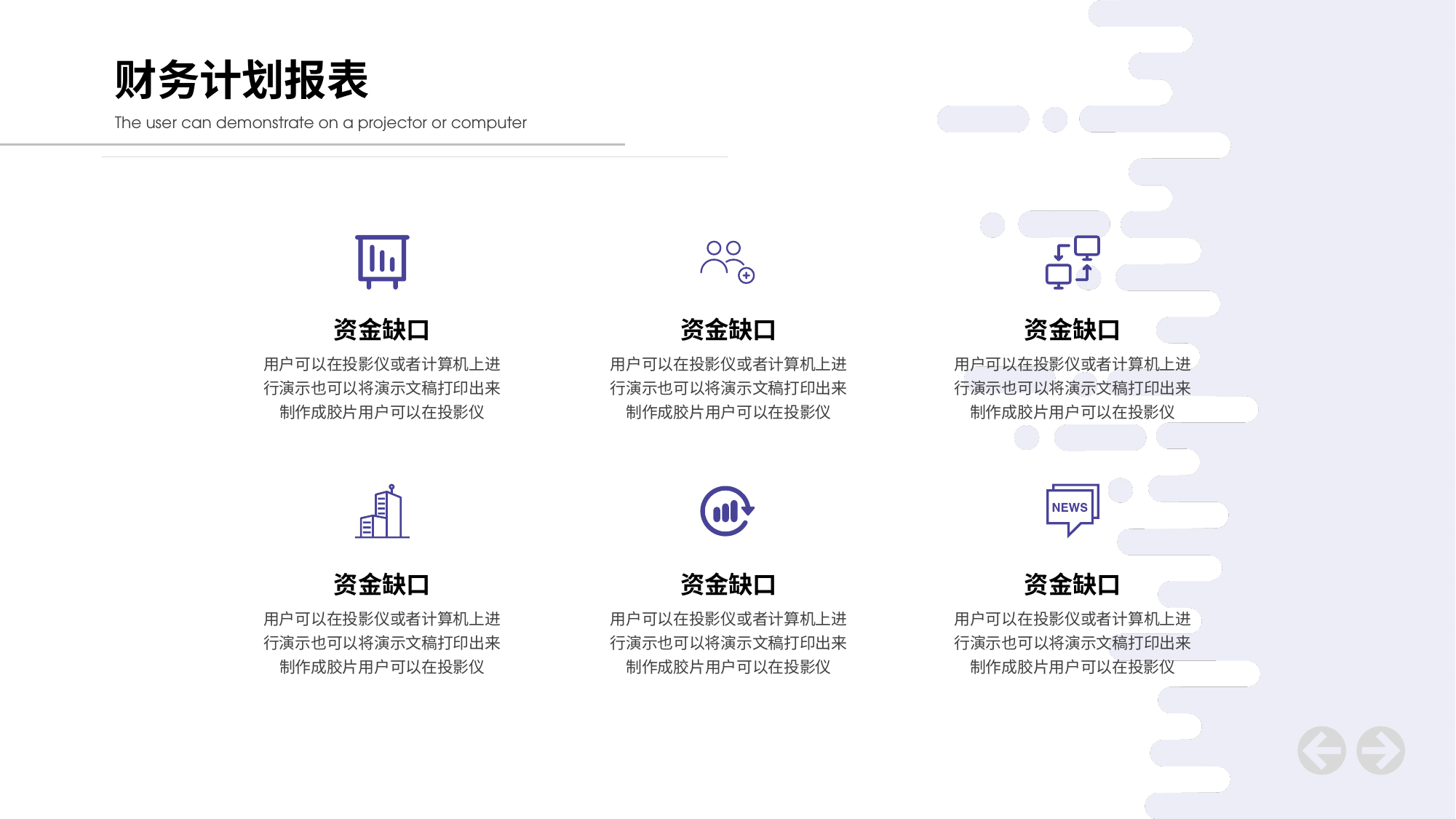

财务计划报表
The user can demonstrate on a projector or computer

资金缺口
用户可以在投影仪或者计算机上进行演示也可以将演示文稿打印出来制作成胶片用户可以在投影仪
资金缺口
用户可以在投影仪或者计算机上进行演示也可以将演示文稿打印出来制作成胶片用户可以在投影仪
资金缺口
用户可以在投影仪或者计算机上进行演示也可以将演示文稿打印出来制作成胶片用户可以在投影仪

资金缺口
用户可以在投影仪或者计算机上进行演示也可以将演示文稿打印出来制作成胶片用户可以在投影仪
资金缺口
用户可以在投影仪或者计算机上进行演示也可以将演示文稿打印出来制作成胶片用户可以在投影仪
资金缺口
用户可以在投影仪或者计算机上进行演示也可以将演示文稿打印出来制作成胶片用户可以在投影仪